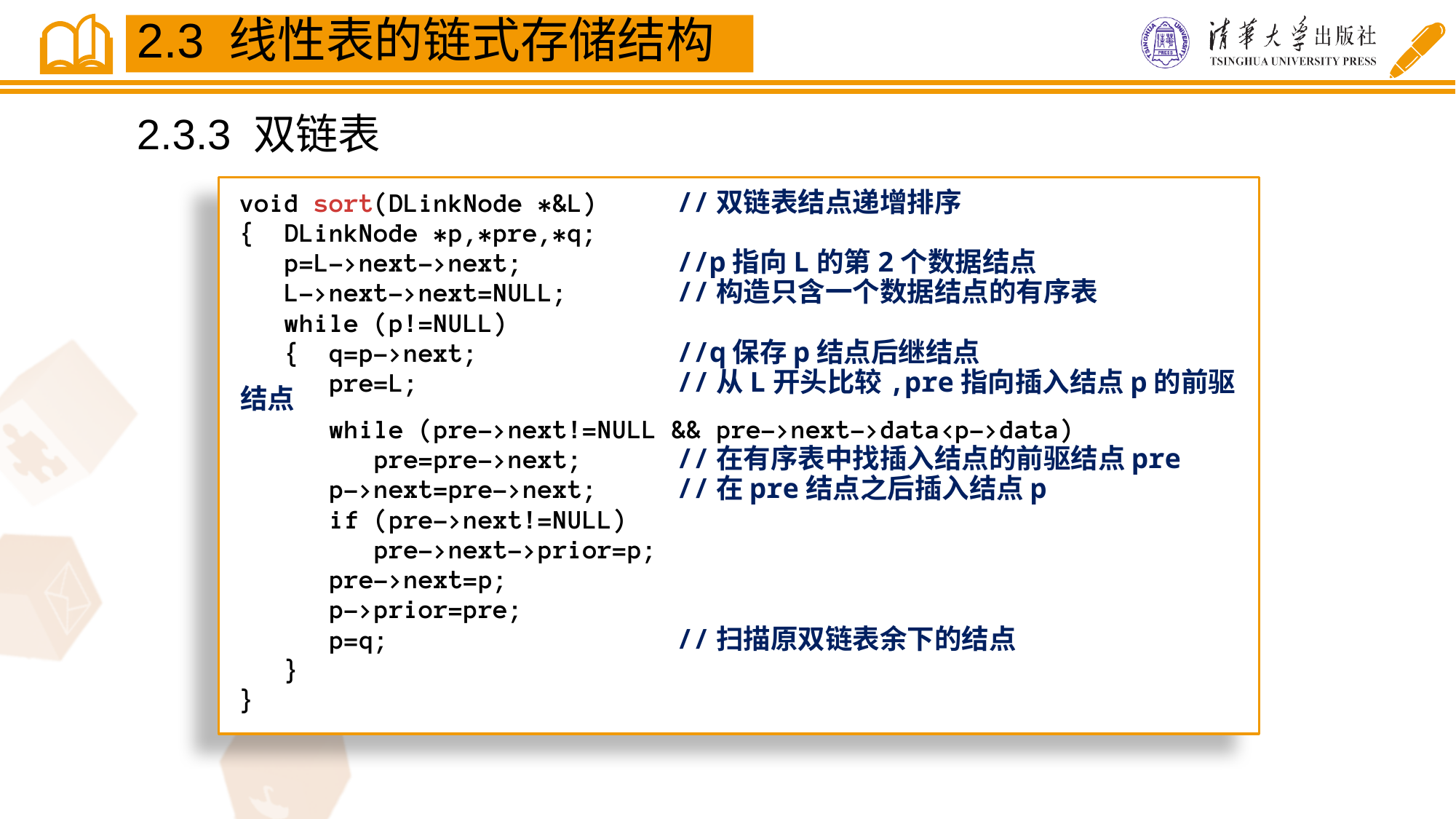

2.3 线性表的链式存储结构
2.3.3 双链表
void sort(DLinkNode *&L)	//双链表结点递增排序
{  DLinkNode *p,*pre,*q;
   p=L->next->next;		//p指向L的第2个数据结点
   L->next->next=NULL;	//构造只含一个数据结点的有序表
   while (p!=NULL)
   {  q=p->next;		//q保存p结点后继结点
      pre=L;	 		//从L开头比较,pre指向插入结点p的前驱结点
      while (pre->next!=NULL && pre->next->data<p->data)
         pre=pre->next;	//在有序表中找插入结点的前驱结点pre
      p->next=pre->next;	//在pre结点之后插入结点p
      if (pre->next!=NULL)
         pre->next->prior=p;
      pre->next=p;
      p->prior=pre;
      p=q;			//扫描原双链表余下的结点
   }
}